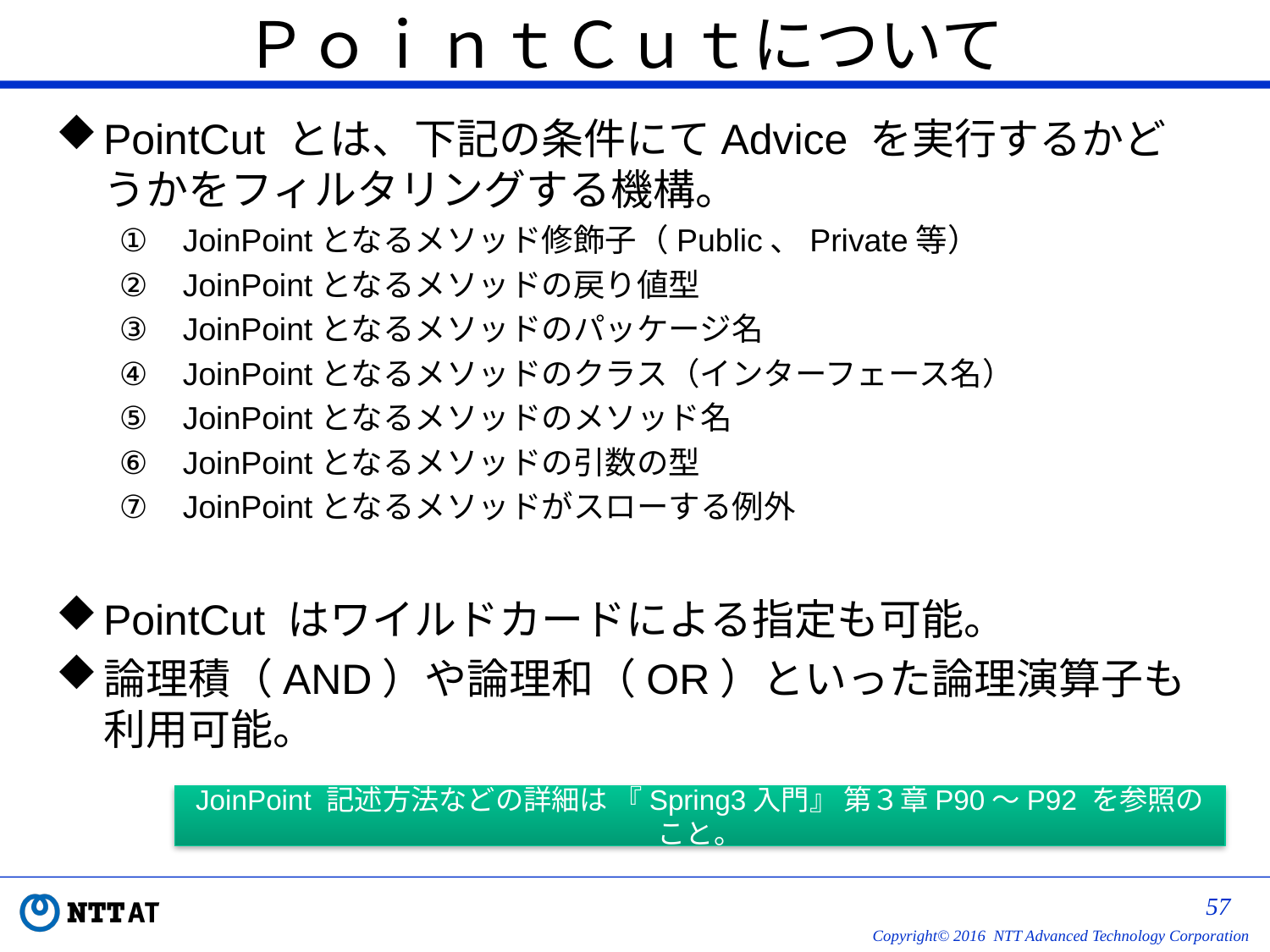

# ＰｏｉｎｔＣｕｔについて
PointCut とは、下記の条件にてAdvice を実行するかどうかをフィルタリングする機構。
JoinPointとなるメソッド修飾子（Public、Private等）
JoinPointとなるメソッドの戻り値型
JoinPointとなるメソッドのパッケージ名
JoinPointとなるメソッドのクラス（インターフェース名）
JoinPointとなるメソッドのメソッド名
JoinPointとなるメソッドの引数の型
JoinPointとなるメソッドがスローする例外

PointCut はワイルドカードによる指定も可能。
論理積（AND）や論理和（OR）といった論理演算子も利用可能。
JoinPoint 記述方法などの詳細は 『Spring3入門』 第３章P90～P92 を参照のこと。
57